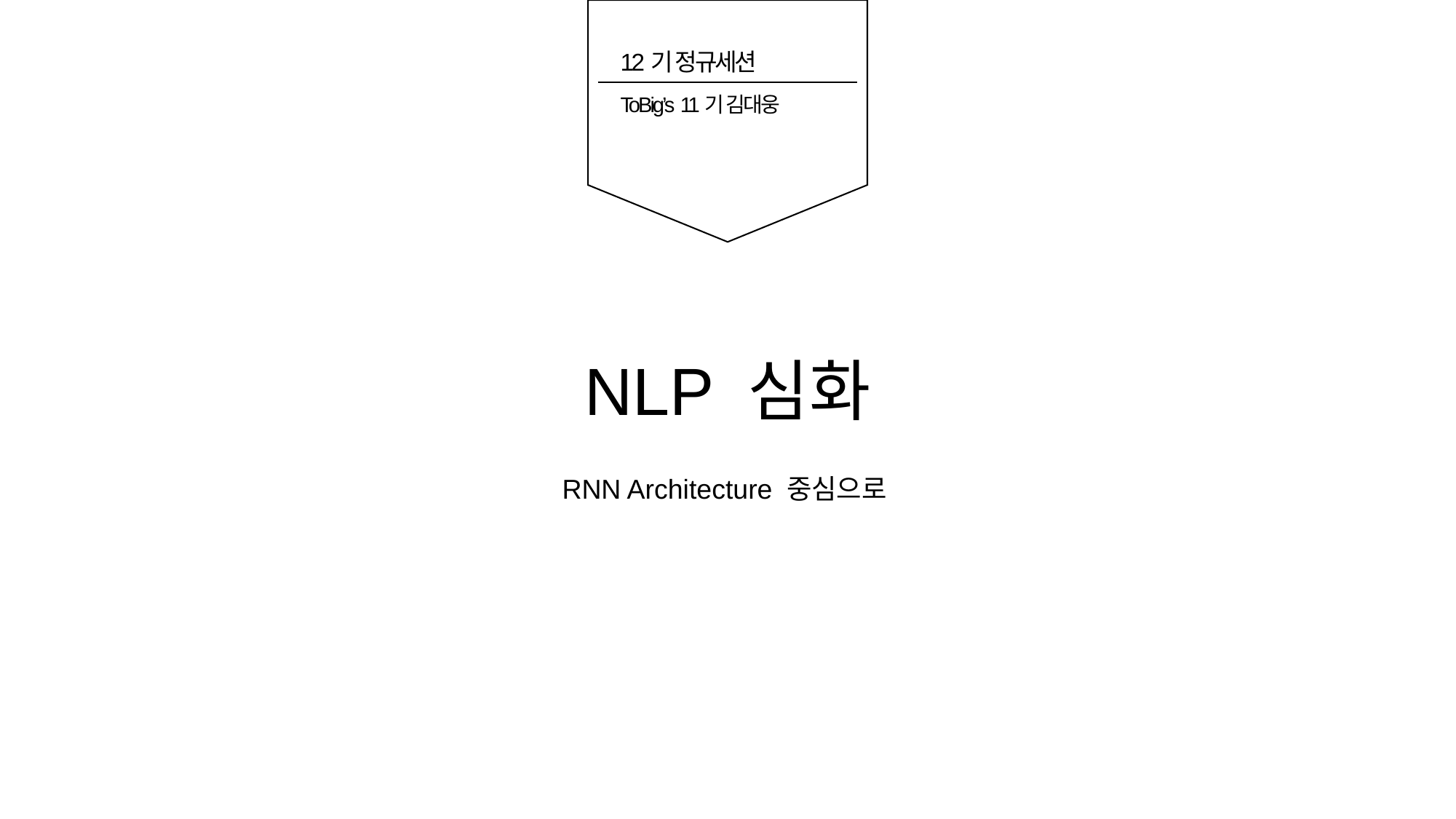

12기 정규세션
ToBig’s  11기 김대웅
NLP 심화

RNN Architecture 중심으로